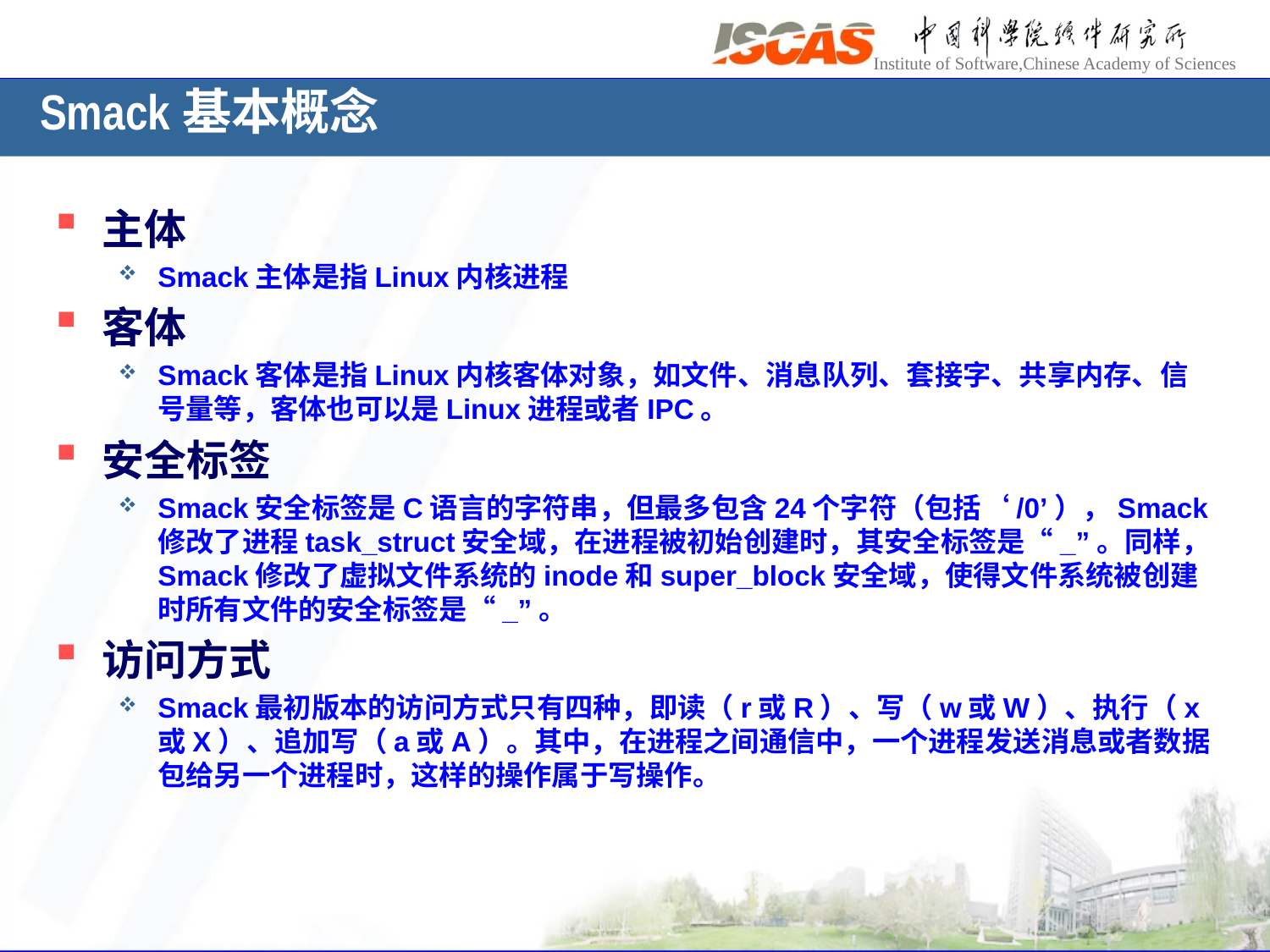

# Smack基本概念
主体
Smack主体是指Linux内核进程
客体
Smack客体是指Linux内核客体对象，如文件、消息队列、套接字、共享内存、信号量等，客体也可以是Linux进程或者IPC。
安全标签
Smack安全标签是C语言的字符串，但最多包含24个字符（包括‘/0’），Smack修改了进程task_struct安全域，在进程被初始创建时，其安全标签是“_”。同样，Smack修改了虚拟文件系统的inode和super_block安全域，使得文件系统被创建时所有文件的安全标签是“_”。
访问方式
Smack最初版本的访问方式只有四种，即读（r或R）、写（w或W）、执行（x或X）、追加写（a或A）。其中，在进程之间通信中，一个进程发送消息或者数据包给另一个进程时，这样的操作属于写操作。